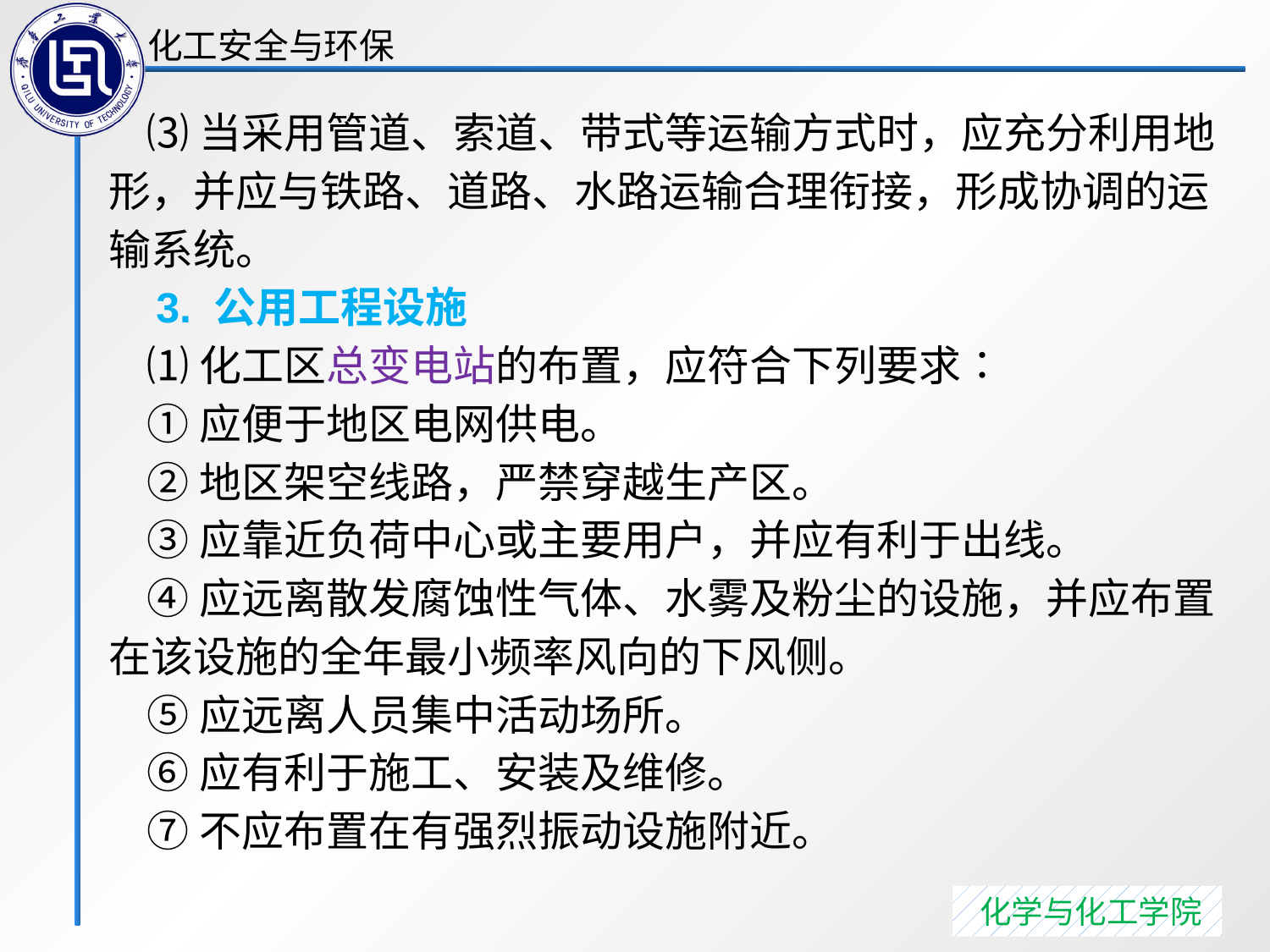

⑶当采用管道、索道、带式等运输方式时，应充分利用地形，并应与铁路、道路、水路运输合理衔接，形成协调的运输系统。
    3. 公用工程设施
    ⑴化工区总变电站的布置，应符合下列要求∶
    ①应便于地区电网供电。
    ②地区架空线路，严禁穿越生产区。
    ③应靠近负荷中心或主要用户，并应有利于出线。
    ④应远离散发腐蚀性气体、水雾及粉尘的设施，并应布置在该设施的全年最小频率风向的下风侧。
    ⑤应远离人员集中活动场所。
    ⑥应有利于施工、安装及维修。
    ⑦不应布置在有强烈振动设施附近。